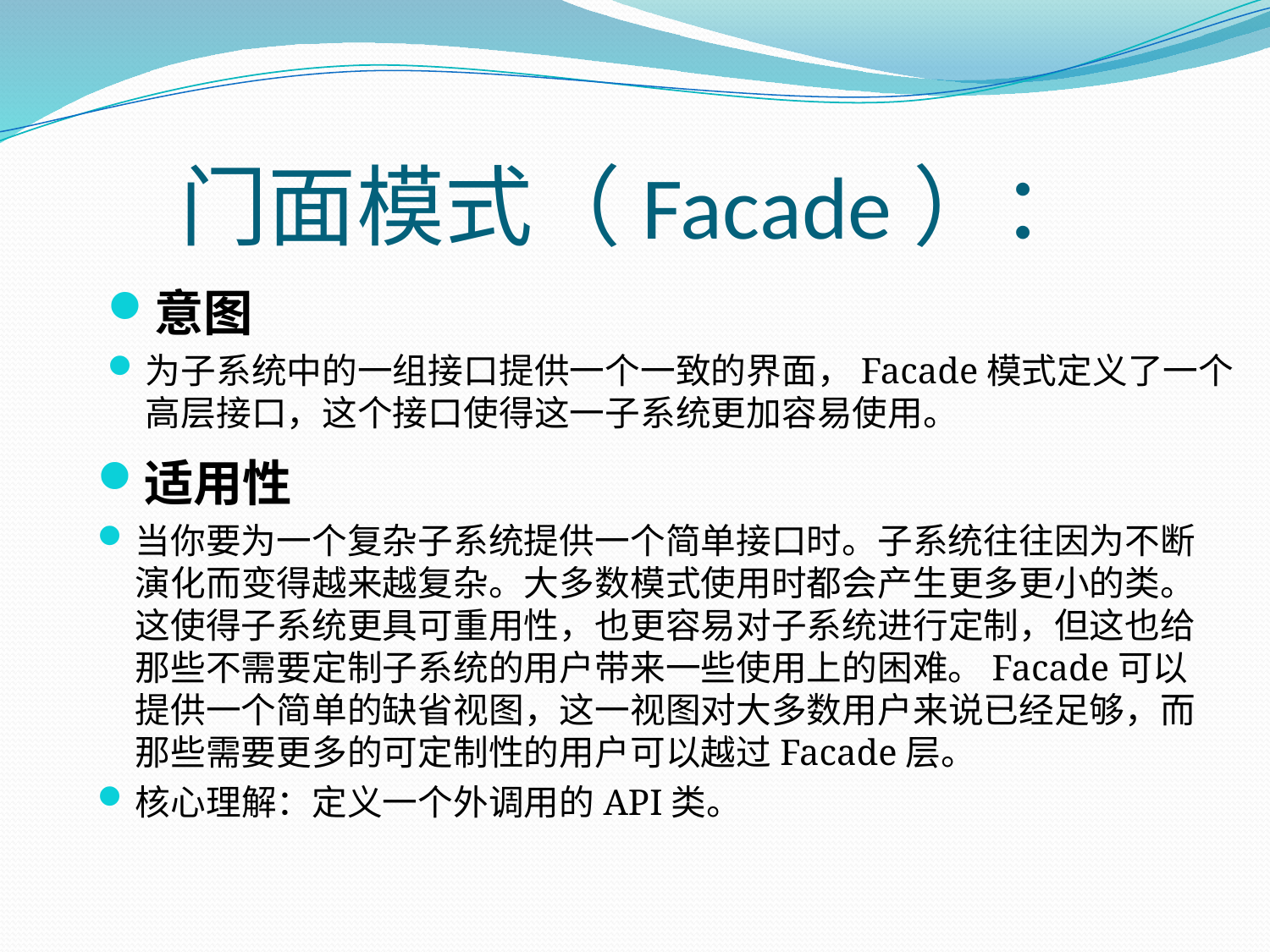

# 门面模式（Facade）：
意图
为子系统中的一组接口提供一个一致的界面，Facade模式定义了一个高层接口，这个接口使得这一子系统更加容易使用。
适用性
当你要为一个复杂子系统提供一个简单接口时。子系统往往因为不断演化而变得越来越复杂。大多数模式使用时都会产生更多更小的类。这使得子系统更具可重用性，也更容易对子系统进行定制，但这也给那些不需要定制子系统的用户带来一些使用上的困难。Facade可以提供一个简单的缺省视图，这一视图对大多数用户来说已经足够，而那些需要更多的可定制性的用户可以越过Facade层。
核心理解：定义一个外调用的API类。